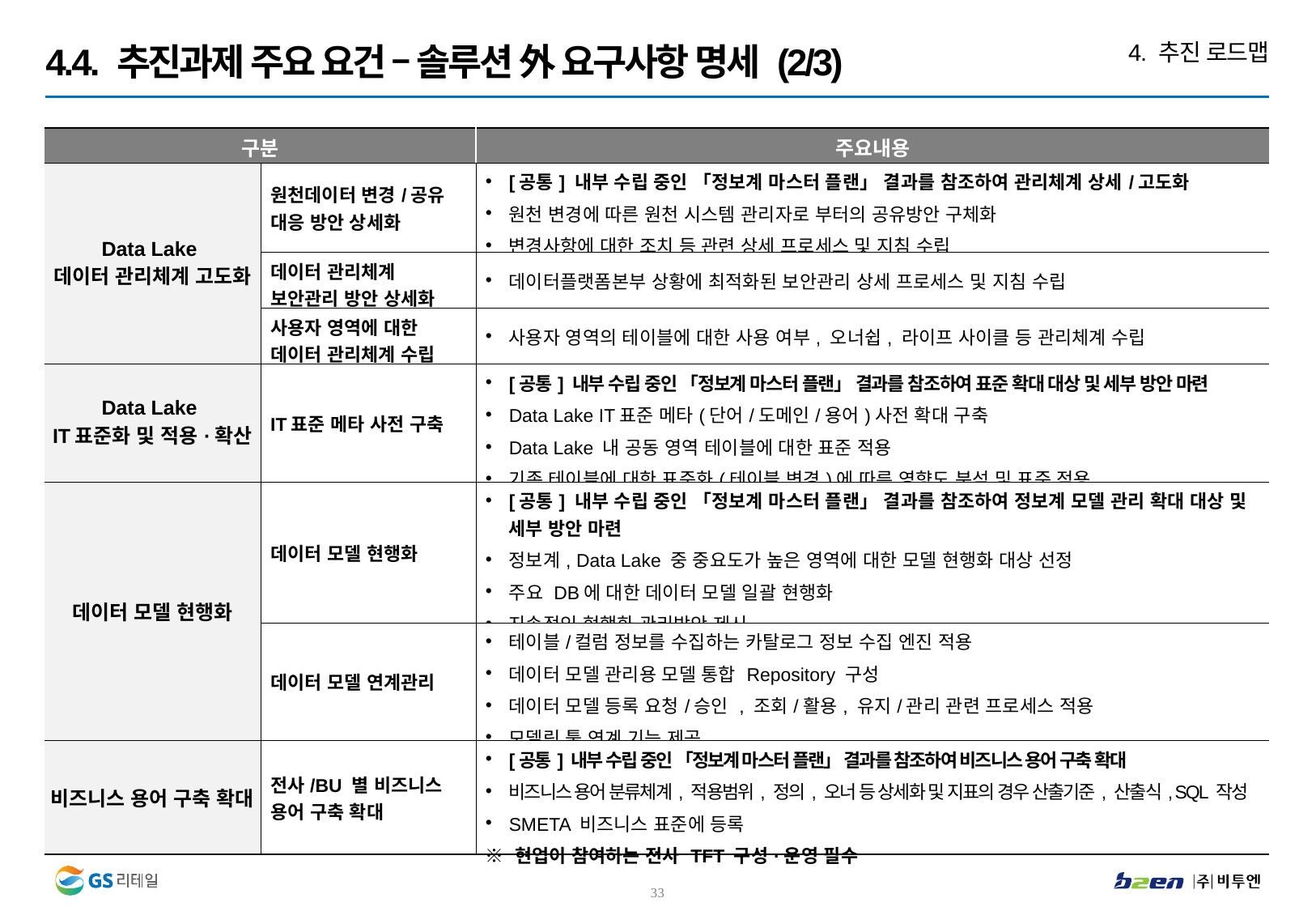

4. 추진 로드맵
4.4. 추진과제 주요 요건 – 솔루션 外 요구사항 명세 (2/3)
| 구분 |  | 주요내용 |
| --- | --- | --- |
| Data Lake 데이터 관리체계 고도화 | 원천데이터 변경/공유 대응 방안 상세화 | [공통] 내부 수립 중인 「정보계 마스터 플랜」 결과를 참조하여 관리체계 상세/고도화 원천 변경에 따른 원천 시스템 관리자로 부터의 공유방안 구체화 변경사항에 대한 조치 등 관련 상세 프로세스 및 지침 수립 |
|  | 데이터 관리체계 보안관리 방안 상세화 | 데이터플랫폼본부 상황에 최적화된 보안관리 상세 프로세스 및 지침 수립 |
|  | 사용자 영역에 대한 데이터 관리체계 수립 | 사용자 영역의 테이블에 대한 사용 여부, 오너쉽, 라이프 사이클 등 관리체계 수립 |
| Data Lake IT표준화 및 적용·확산 | IT표준 메타 사전 구축 | [공통] 내부 수립 중인 「정보계 마스터 플랜」 결과를 참조하여 표준 확대 대상 및 세부 방안 마련 Data Lake IT표준 메타(단어/도메인/용어)사전 확대 구축 Data Lake 내 공동 영역 테이블에 대한 표준 적용 기존 테이블에 대한 표준화(테이블 변경)에 따른 영향도 분석 및 표준 적용 |
| 데이터 모델 현행화 | 데이터 모델 현행화 | [공통] 내부 수립 중인 「정보계 마스터 플랜」 결과를 참조하여 정보계 모델 관리 확대 대상 및 세부 방안 마련 정보계, Data Lake 중 중요도가 높은 영역에 대한 모델 현행화 대상 선정 주요 DB에 대한 데이터 모델 일괄 현행화 지속적인 현행화 관리방안 제시 |
|  | 데이터 모델 연계관리 | 테이블/컬럼 정보를 수집하는 카탈로그 정보 수집 엔진 적용 데이터 모델 관리용 모델 통합 Repository 구성 데이터 모델 등록 요청/승인 , 조회/활용, 유지/관리 관련 프로세스 적용 모델링 툴 연계 기능 제공 |
| 비즈니스 용어 구축 확대 | 전사/BU 별 비즈니스 용어 구축 확대 | [공통] 내부 수립 중인 「정보계 마스터 플랜」 결과를 참조하여 비즈니스 용어 구축 확대 비즈니스 용어 분류체계, 적용범위, 정의, 오너 등 상세화 및 지표의 경우 산출기준, 산출식, SQL 작성 SMETA 비즈니스 표준에 등록 ※ 현업이 참여하는 전사 TFT 구성·운영 필수 |
33